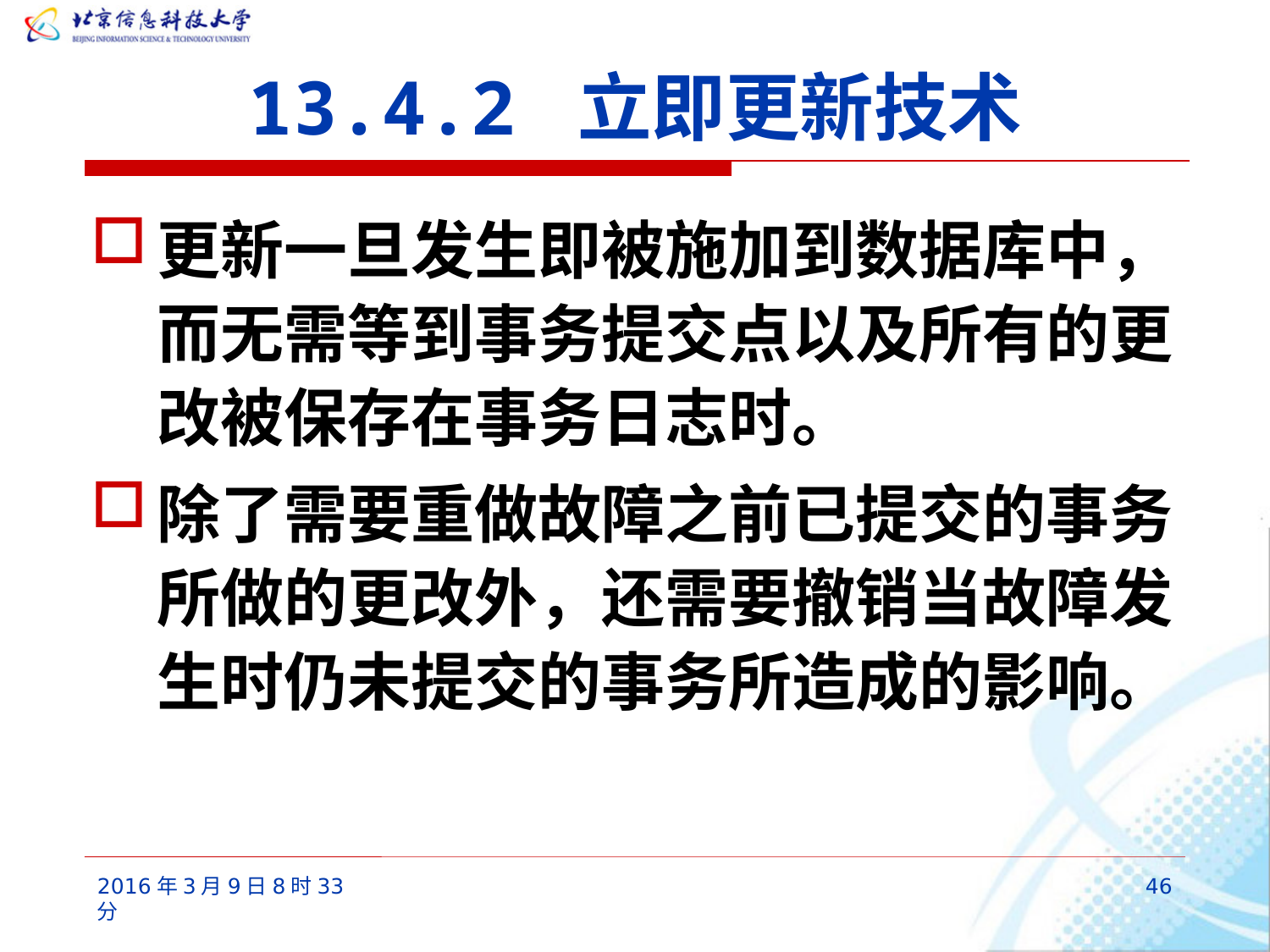

# 13.4.2 立即更新技术
更新一旦发生即被施加到数据库中，而无需等到事务提交点以及所有的更改被保存在事务日志时。
除了需要重做故障之前已提交的事务所做的更改外，还需要撤销当故障发生时仍未提交的事务所造成的影响。
2016年3月9日8时33分
46